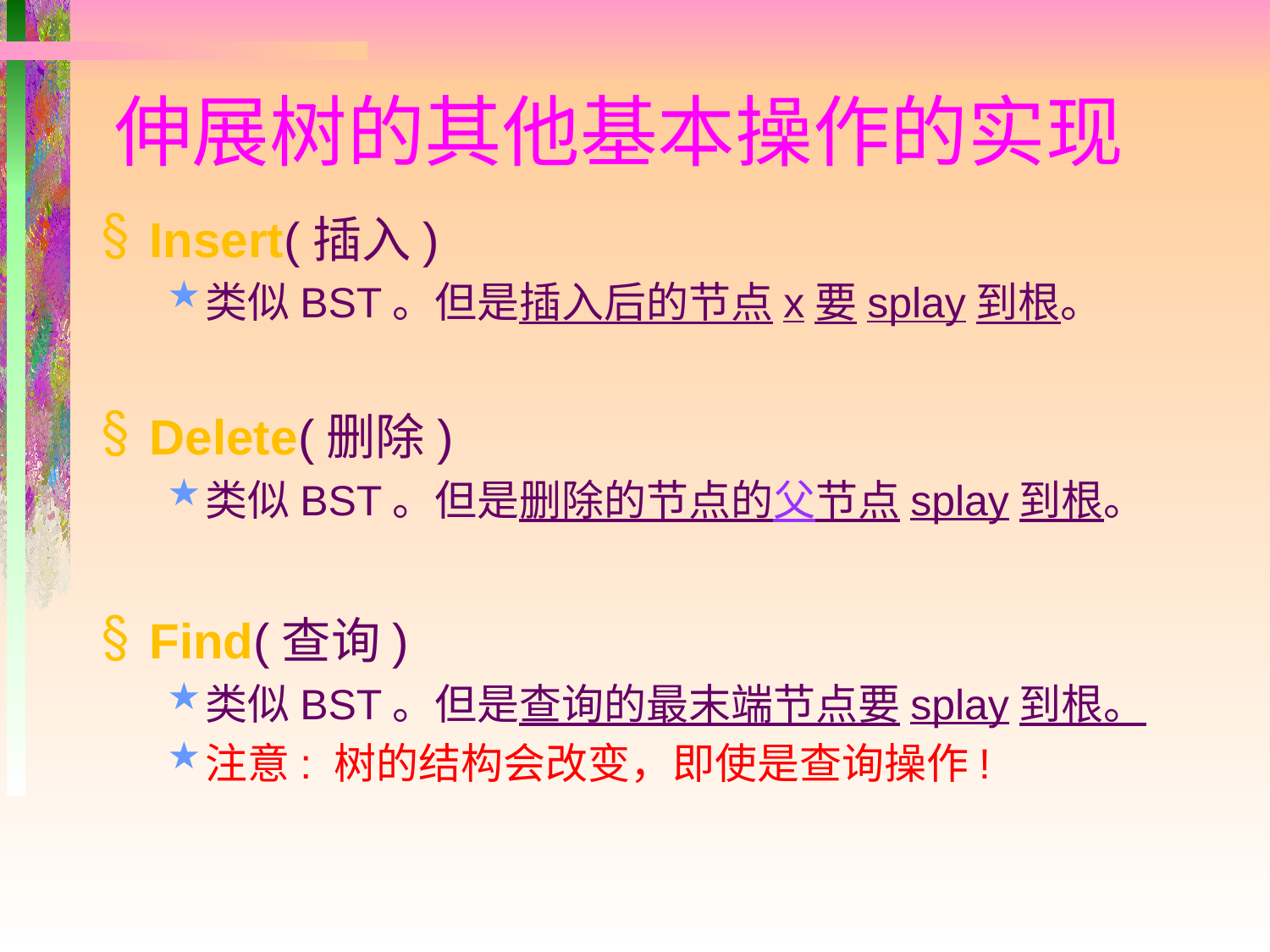

# 伸展树的其他基本操作的实现
Insert(插入)
类似BST。但是插入后的节点x要splay到根。

Delete(删除)
类似BST。但是删除的节点的父节点splay到根。

Find(查询)
类似BST。但是查询的最末端节点要splay到根。
注意: 树的结构会改变，即使是查询操作!